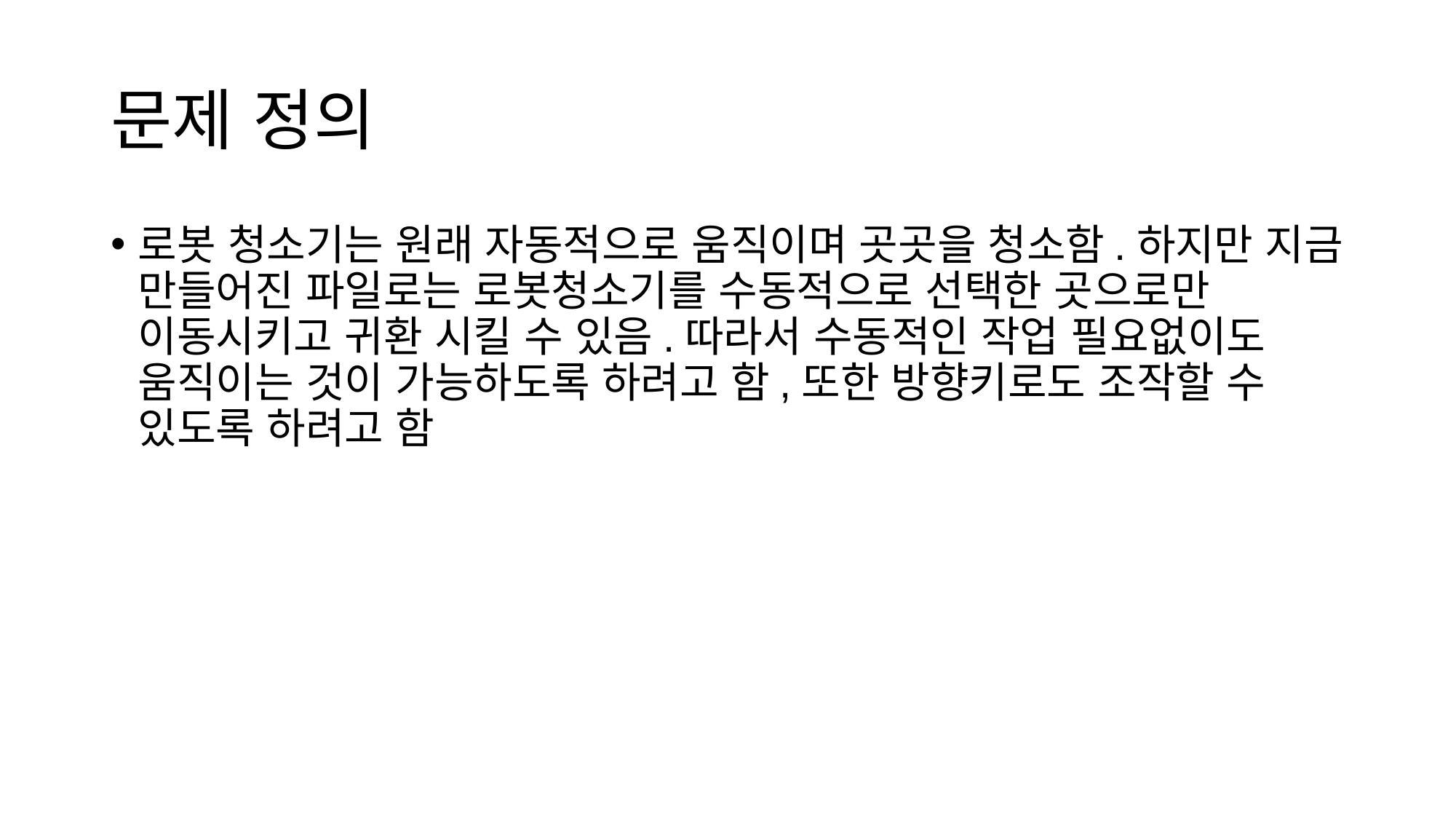

# 문제 정의
로봇 청소기는 원래 자동적으로 움직이며 곳곳을 청소함.하지만 지금 만들어진 파일로는 로봇청소기를 수동적으로 선택한 곳으로만 이동시키고 귀환 시킬 수 있음.따라서 수동적인 작업 필요없이도 움직이는 것이 가능하도록 하려고 함,또한 방향키로도 조작할 수 있도록 하려고 함